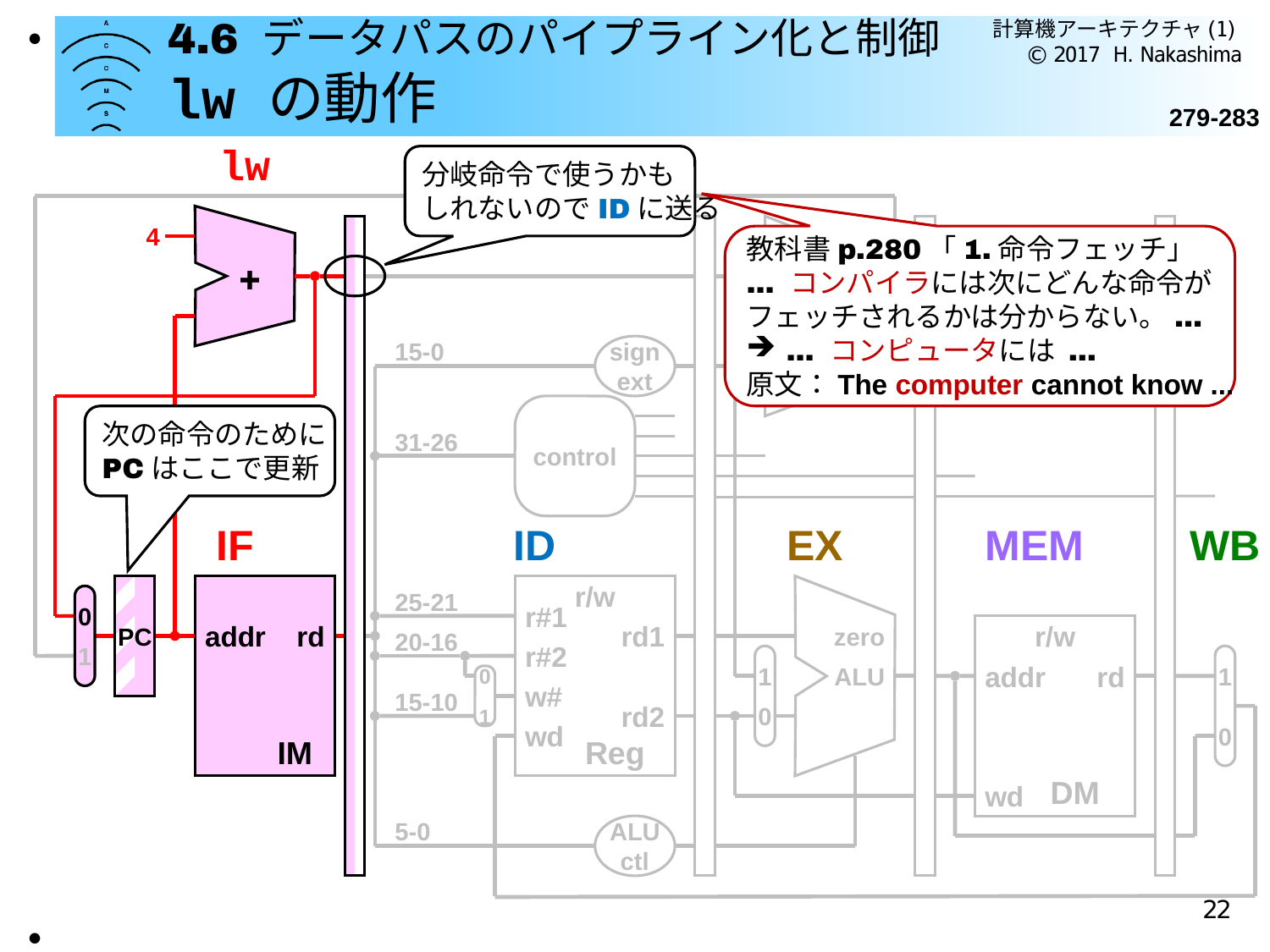

計算機アーキテクチャ(1)
© 2017  H. Nakashima
●
# 4.6 データパスのパイプライン化と制御 lw の動作
279-283
lw
分岐命令で使うかも
しれないのでIDに送る

4

+

IF

addr
rd
IM
PC

4

教科書p.280「1.命令フェッチ」
... コンパイラには次にどんな命令が
フェッチされるかは分からない。...
... コンピュータには ...
原文：The computer cannot know ...

+

+

sign
ext
15-0

<<2

control
次の命令のために
PCはここで更新

31-26

IF
ID
EX
MEM
WB

PC

PC

addr
rd
IM

r/w
r#1
rd1
r#2
w#
rd2
wd
Reg

zero
ALU

PC

0
1

0
1
25-21

r/w
addr
rd
wd
DM

20-16

1
0

1

0
1

0
15-10

ALU
ctl
5-0
22
●